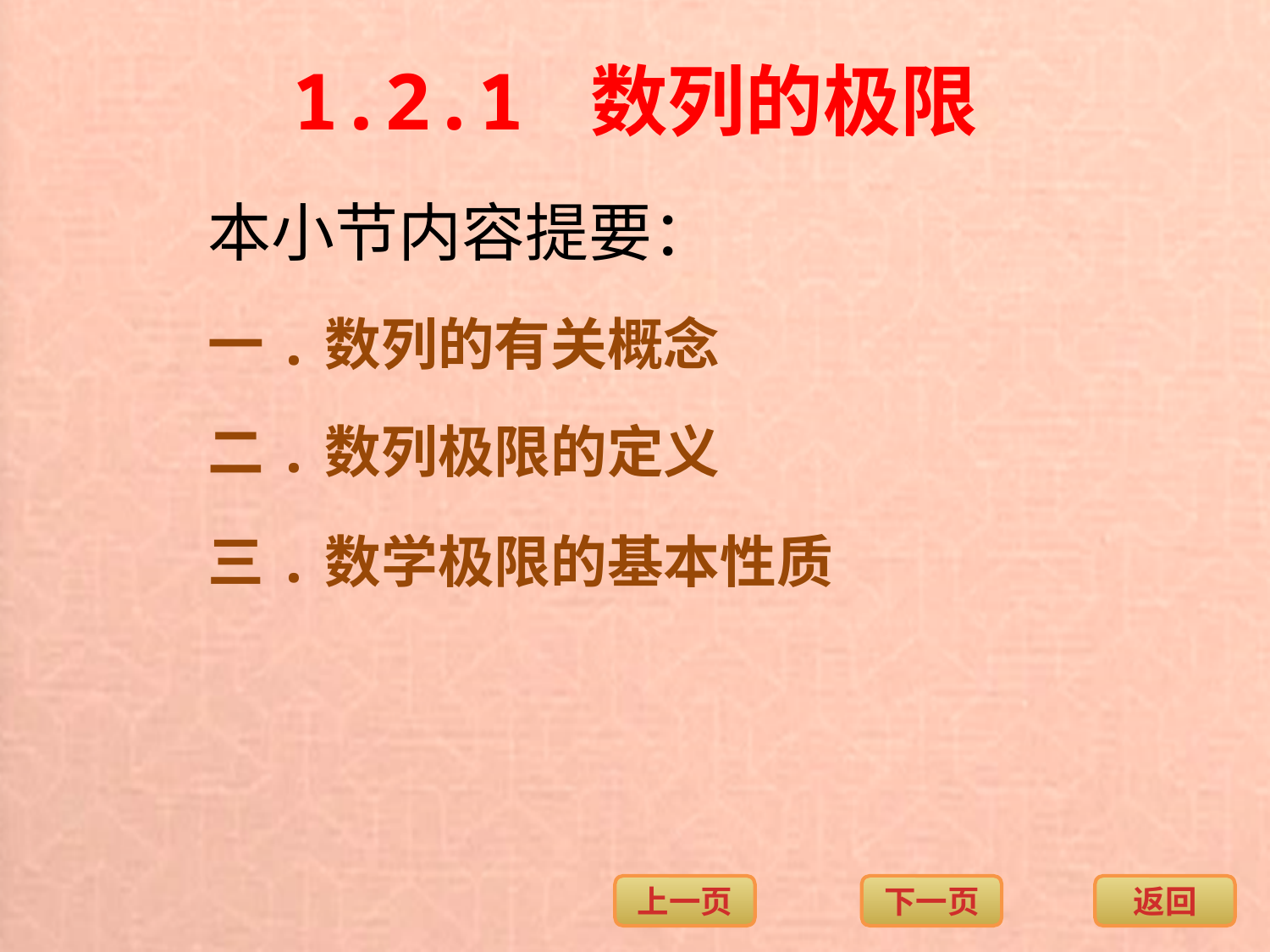

1.2.1 数列的极限
本小节内容提要：
一.数列的有关概念
二.数列极限的定义
三.数学极限的基本性质